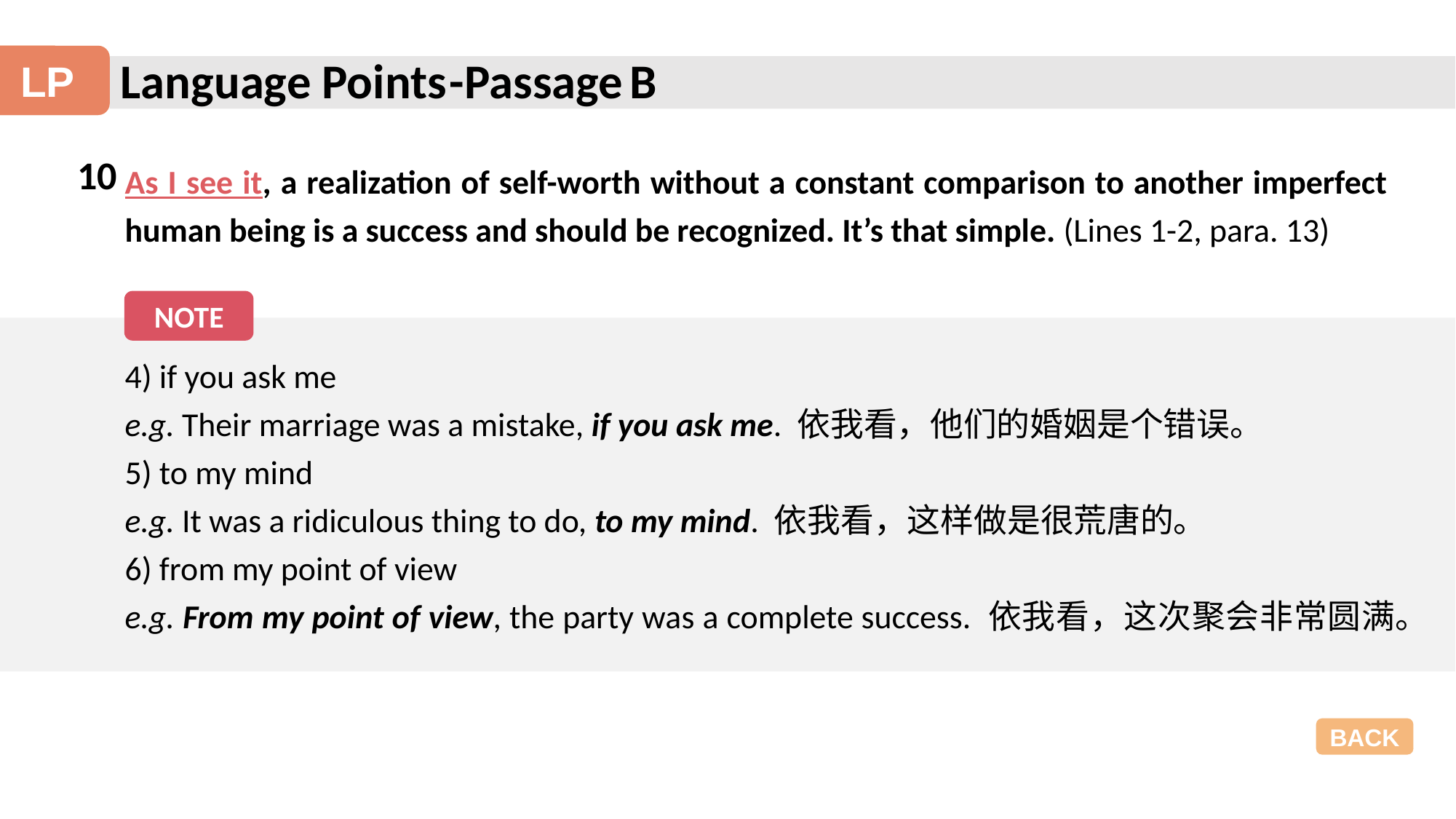

Language Points
-Passage B
LP

10
As I see it, a realization of self-worth without a constant comparison to another imperfect human being is a success and should be recognized. It’s that simple. (Lines 1-2, para. 13)
NOTE

4) if you ask me
e.g. Their marriage was a mistake, if you ask me. 依我看，他们的婚姻是个错误。
5) to my mind
e.g. It was a ridiculous thing to do, to my mind. 依我看，这样做是很荒唐的。
6) from my point of view
e.g. From my point of view, the party was a complete success. 依我看，这次聚会非常圆满。
BACK